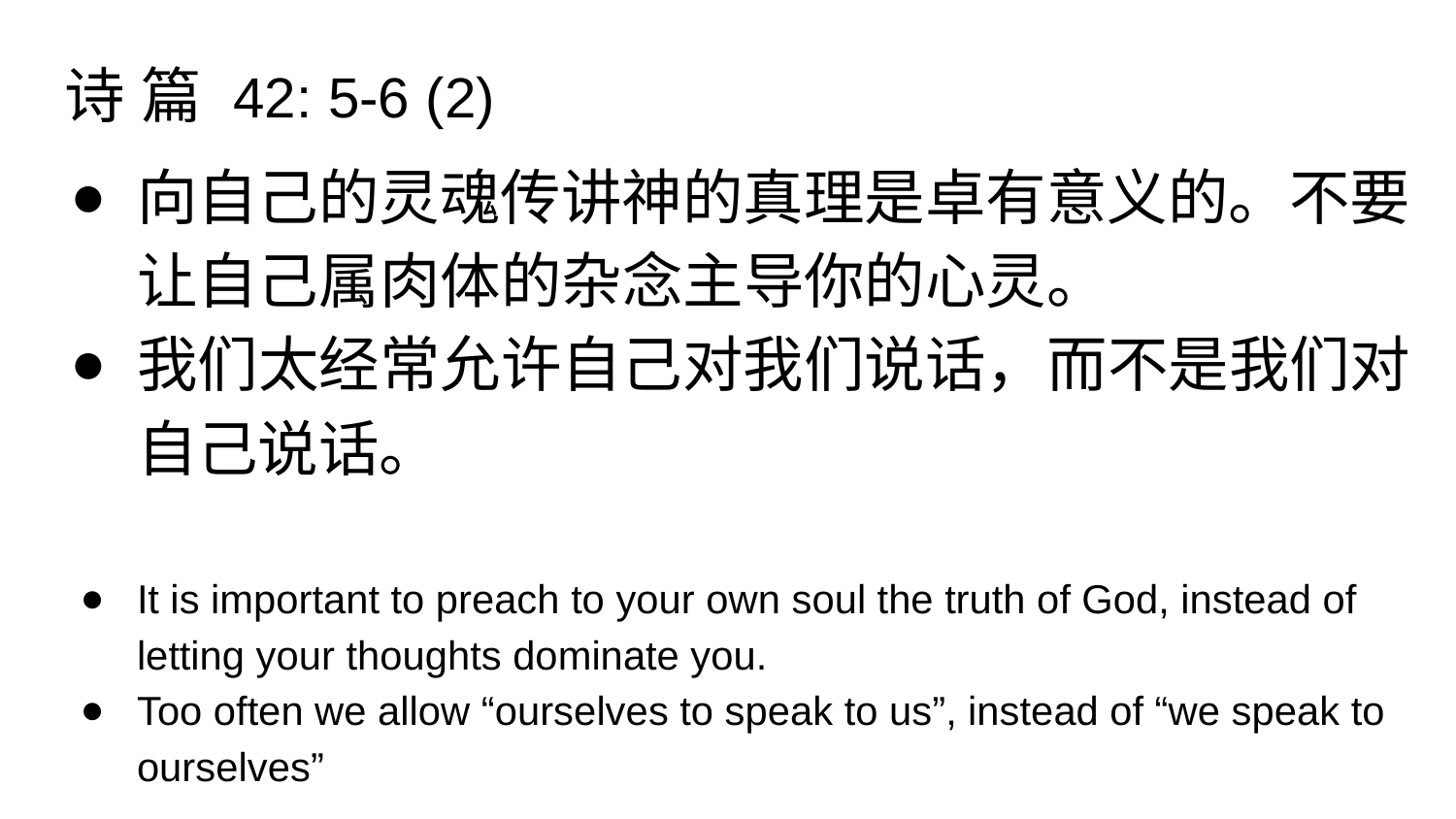

# 诗 篇 42: 5-6 (2)
向自己的灵魂传讲神的真理是卓有意义的。不要让自己属肉体的杂念主导你的心灵。
我们太经常允许自己对我们说话，而不是我们对自己说话。

It is important to preach to your own soul the truth of God, instead of letting your thoughts dominate you.
Too often we allow “ourselves to speak to us”, instead of “we speak to ourselves”